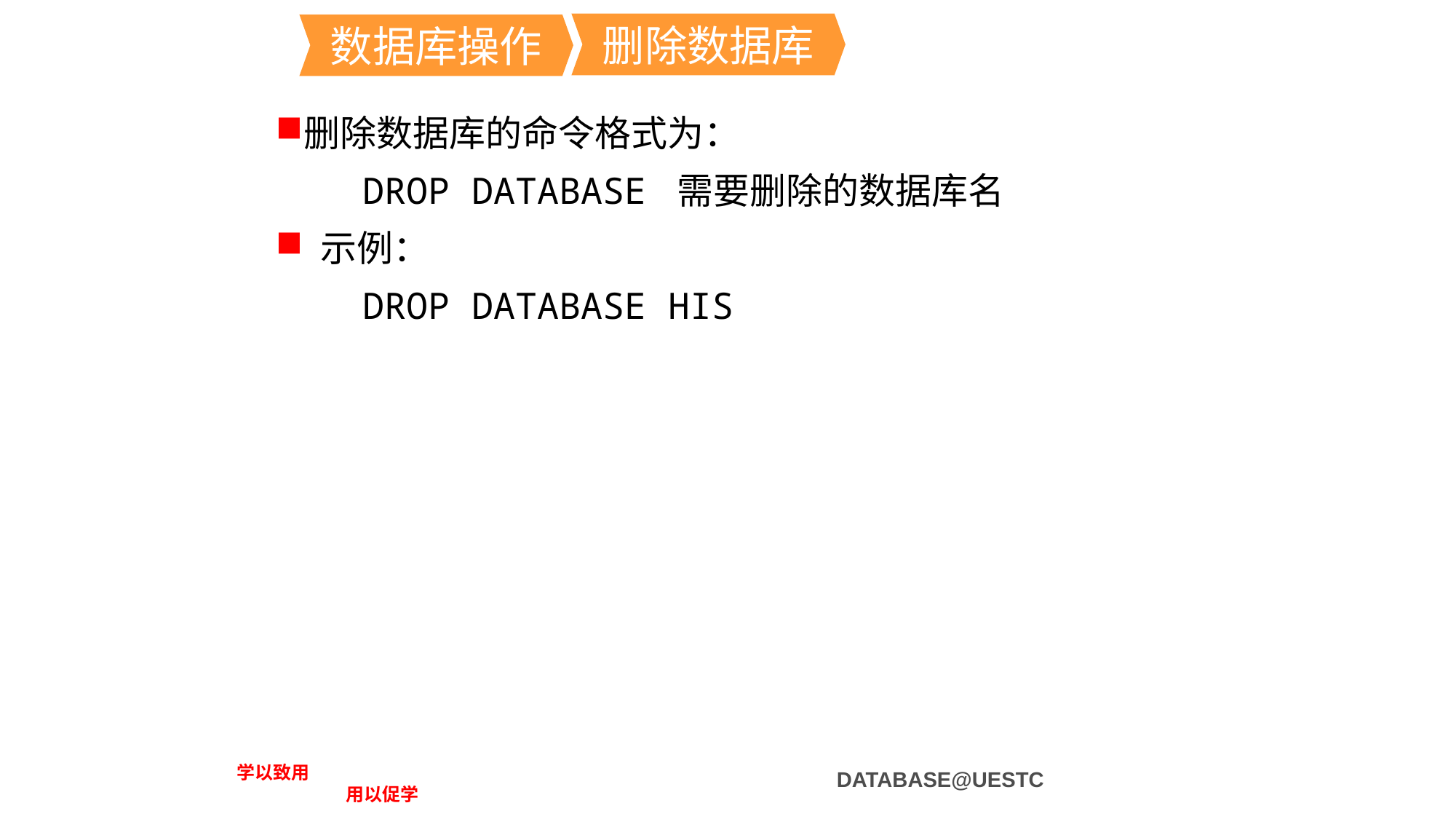

删除数据库
数据库操作
删除数据库的命令格式为：
    DROP DATABASE 需要删除的数据库名
 示例：
    DROP DATABASE HIS
学以致用
	用以促学
DATABASE@UESTC